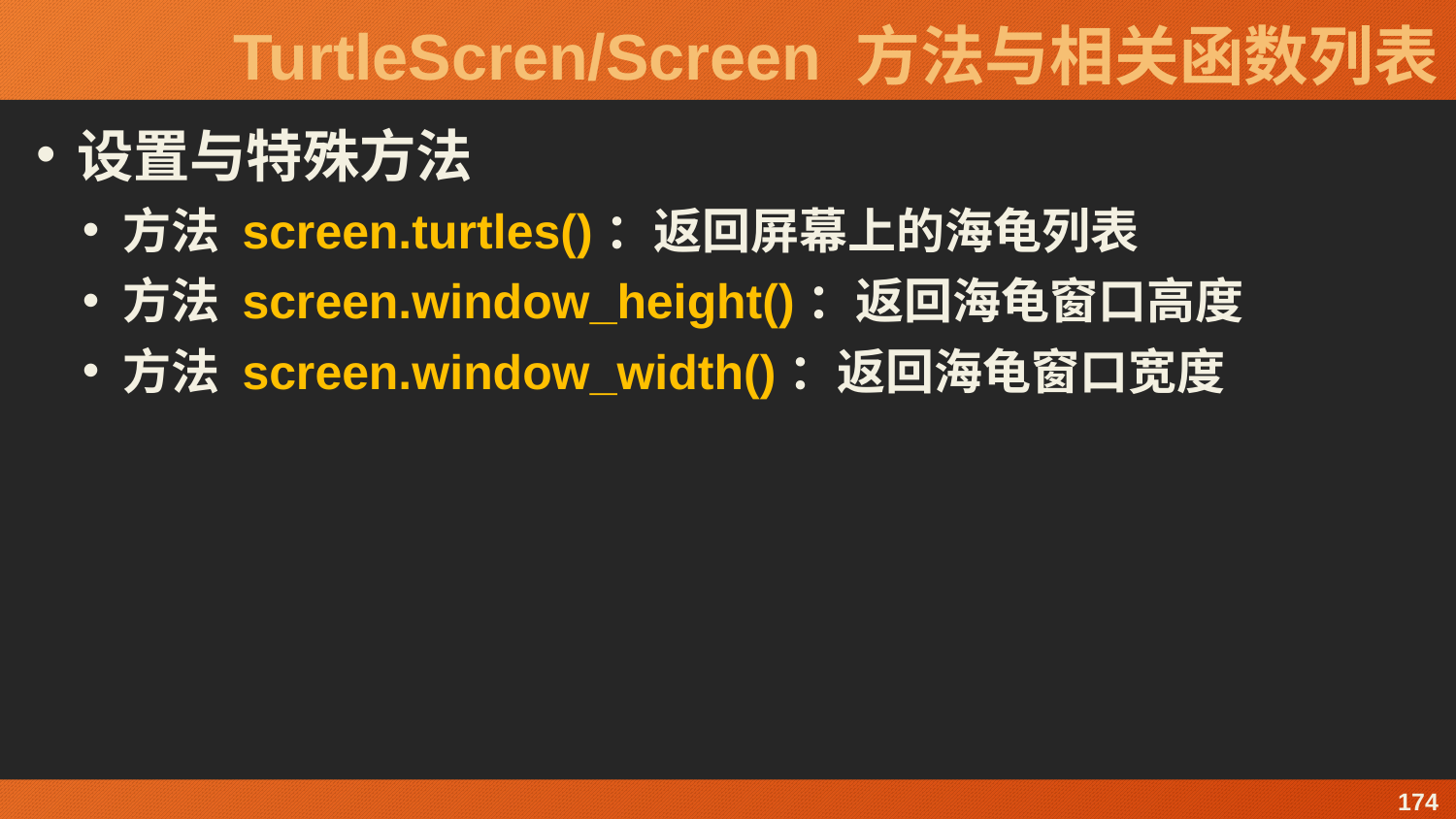

# TurtleScren/Screen 方法与相关函数列表
设置与特殊方法
方法 screen.turtles()：返回屏幕上的海龟列表
方法 screen.window_height()：返回海龟窗口高度
方法 screen.window_width()：返回海龟窗口宽度
174